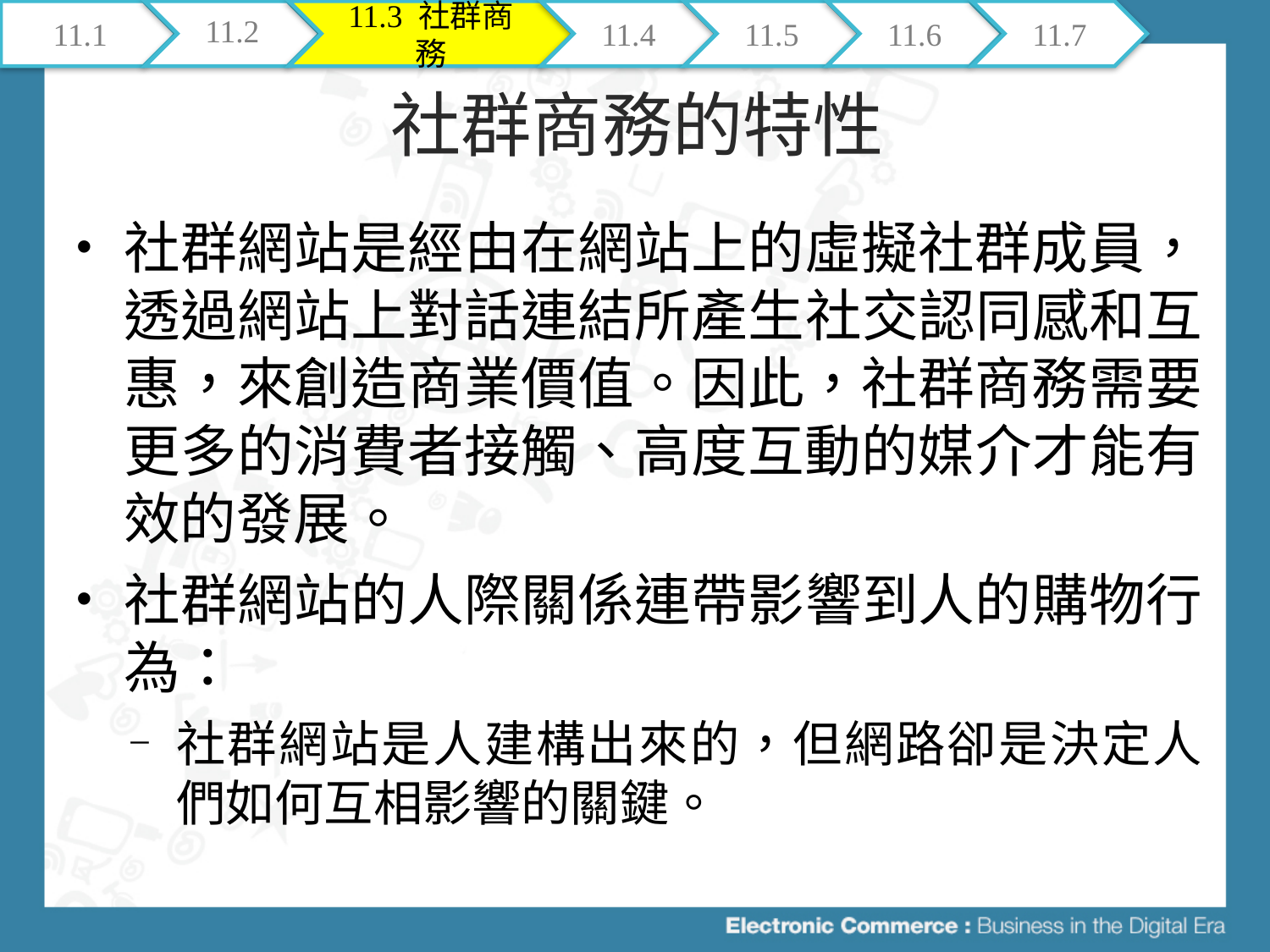

11.1
11.2
11.3 社群商務
11.4
11.5
11.6
11.7
# 社群商務的特性
社群網站是經由在網站上的虛擬社群成員，透過網站上對話連結所產生社交認同感和互惠，來創造商業價值。因此，社群商務需要更多的消費者接觸、高度互動的媒介才能有效的發展。
社群網站的人際關係連帶影響到人的購物行為：
社群網站是人建構出來的，但網路卻是決定人們如何互相影響的關鍵。